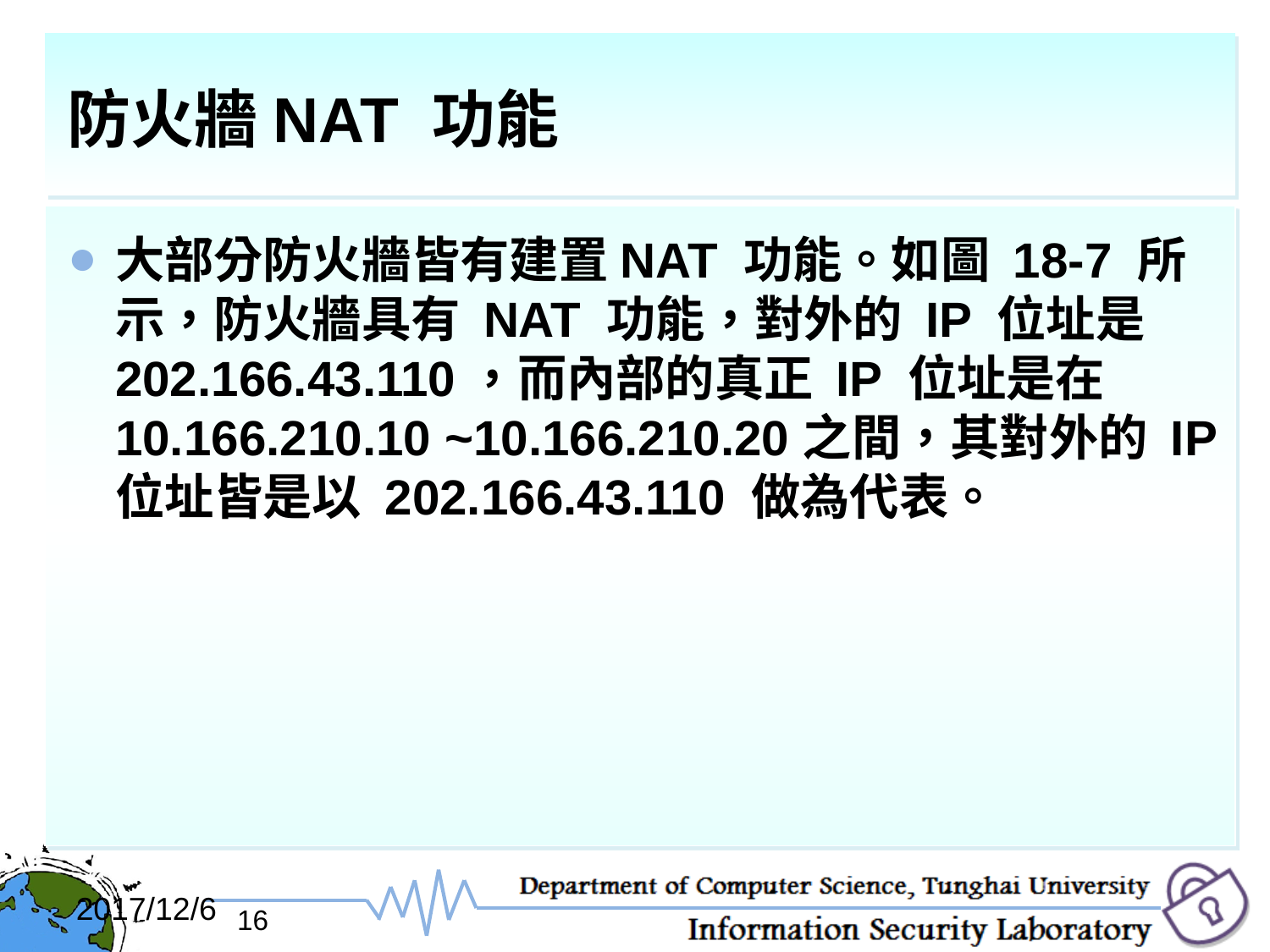

# 防火牆NAT 功能
大部分防火牆皆有建置NAT 功能。如圖 18-7 所示，防火牆具有 NAT 功能，對外的 IP 位址是 202.166.43.110，而內部的真正 IP 位址是在 10.166.210.10 ~10.166.210.20之間，其對外的 IP 位址皆是以 202.166.43.110 做為代表。
2017/12/6
16